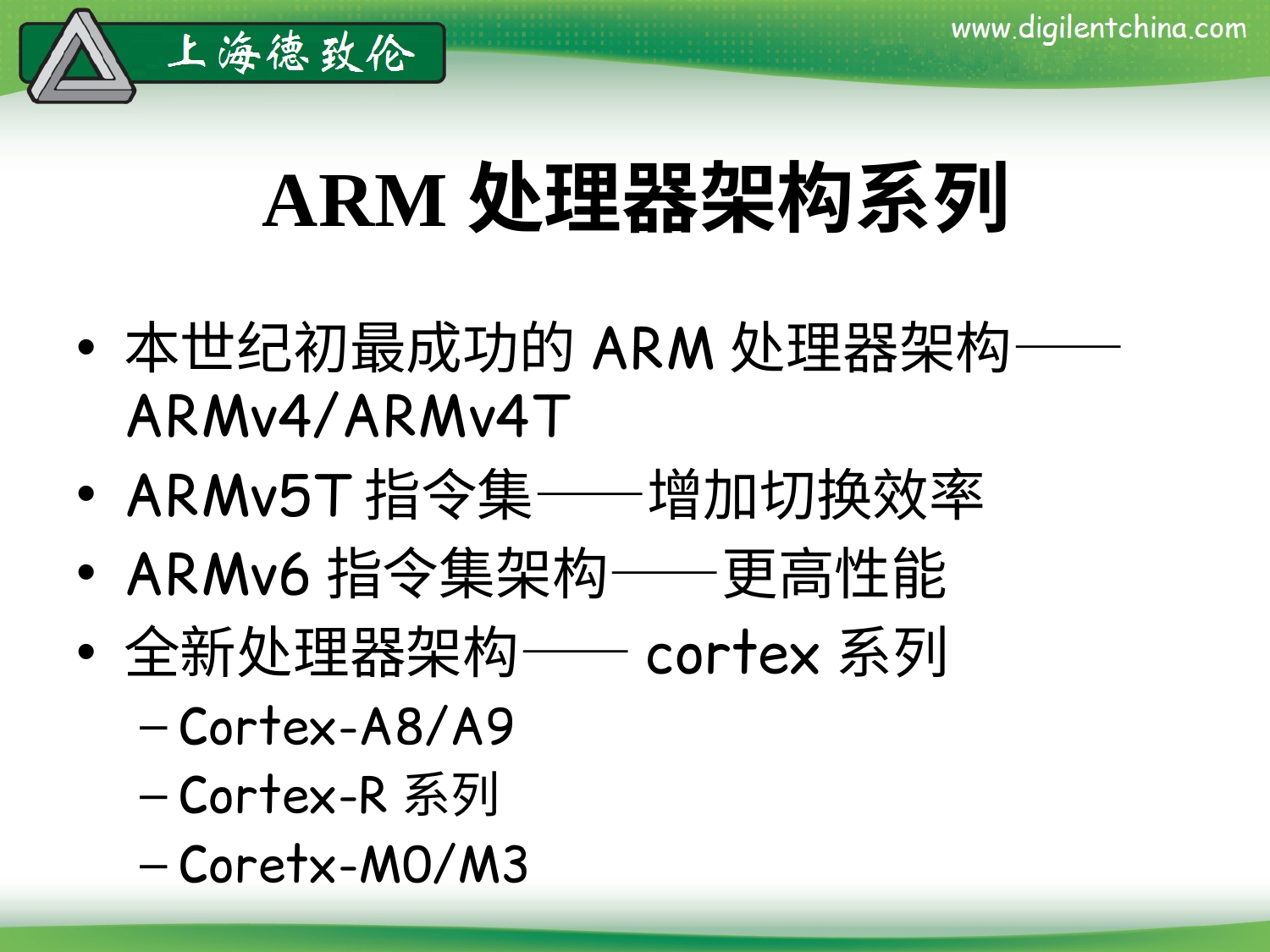

# ARM处理器架构系列
本世纪初最成功的ARM处理器架构——ARMv4/ARMv4T
ARMv5T指令集——增加切换效率
ARMv6指令集架构——更高性能
全新处理器架构——cortex系列
Cortex-A8/A9
Cortex-R系列
Coretx-M0/M3